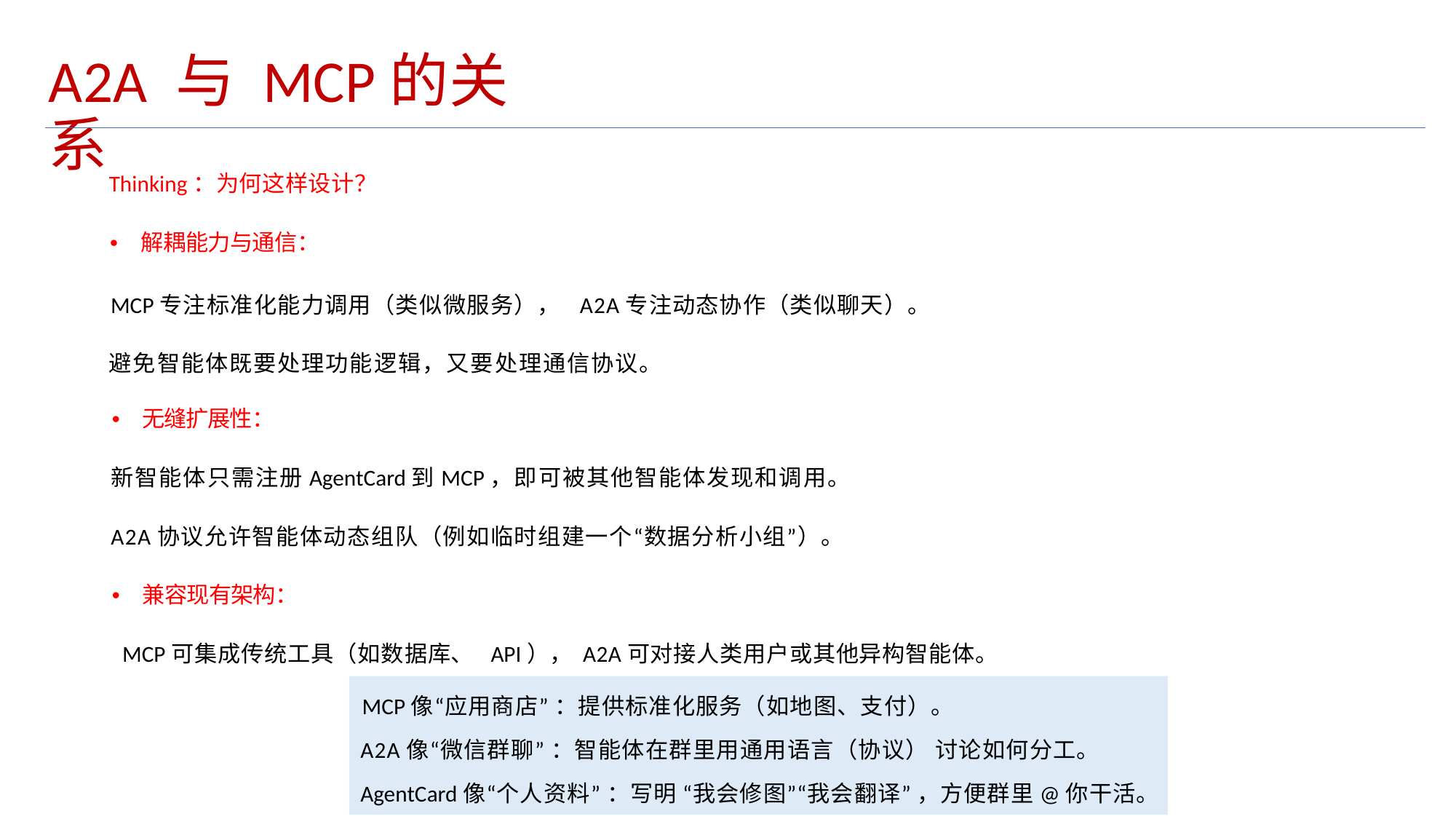

A2A 与 MCP的关系

Thinking：为何这样设计？

•   解耦能力与通信：
MCP专注标准化能力调用（类似微服务），  A2A专注动态协作（类似聊天）。         避免智能体既要处理功能逻辑，又要处理通信协议。

•   无缝扩展性：

新智能体只需注册AgentCard到MCP，即可被其他智能体发现和调用。

A2A协议允许智能体动态组队（例如临时组建一个“数据分析小组”）。

•   兼容现有架构：

MCP可集成传统工具（如数据库、  API）， A2A可对接人类用户或其他异构智能体。

MCP像“应用商店” ：提供标准化服务（如地图、支付）。
A2A像“微信群聊” ：智能体在群里用通用语言（协议） 讨论如何分工。

AgentCard像“个人资料” ：写明 “我会修图”“我会翻译” ，方便群里@你干活。